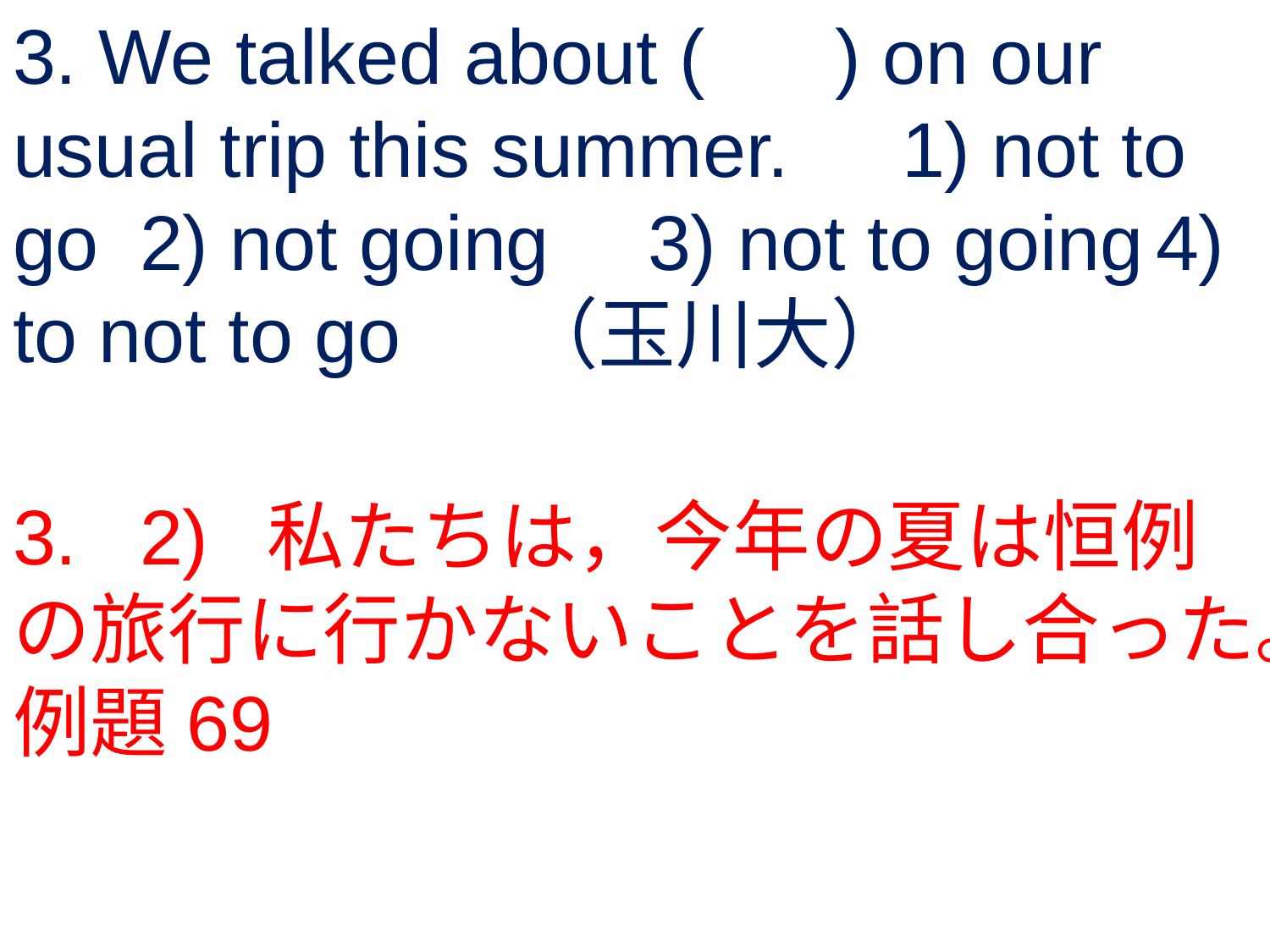

# 3. We talked about (      ) on our usual trip this summer.	1) not to go	2) not going	3) not to going	4) to not to go	（玉川大）
3.	2) 	私たちは，今年の夏は恒例の旅行に行かないことを話し合った。例題69